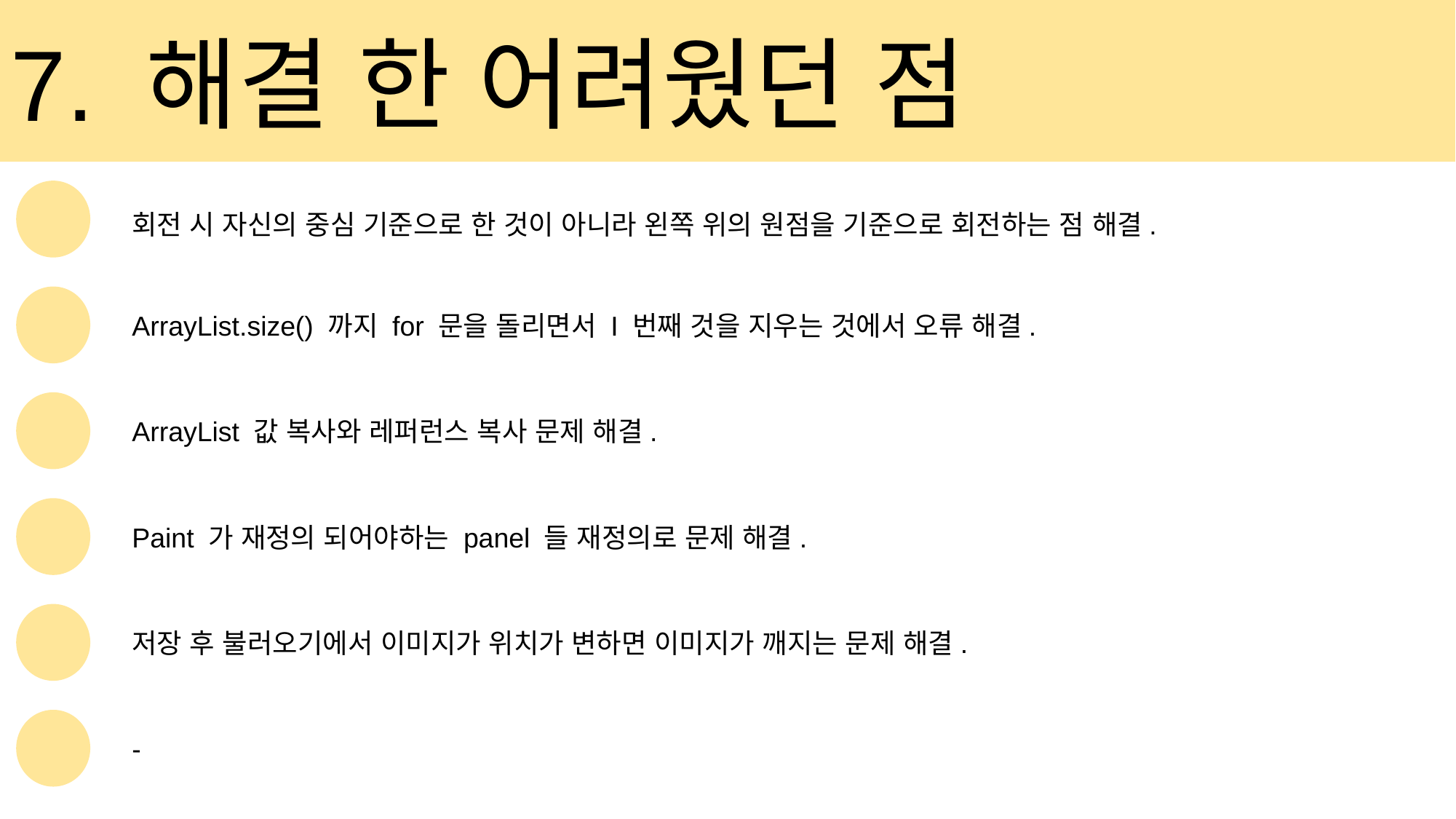

7. 해결 한 어려웠던 점

회전 시 자신의 중심 기준으로 한 것이 아니라 왼쪽 위의 원점을 기준으로 회전하는 점 해결.

ArrayList.size() 까지 for 문을 돌리면서 I 번째 것을 지우는 것에서 오류 해결.

ArrayList 값 복사와 레퍼런스 복사 문제 해결.

Paint 가 재정의 되어야하는 panel 들 재정의로 문제 해결.

저장 후 불러오기에서 이미지가 위치가 변하면 이미지가 깨지는 문제 해결.

-